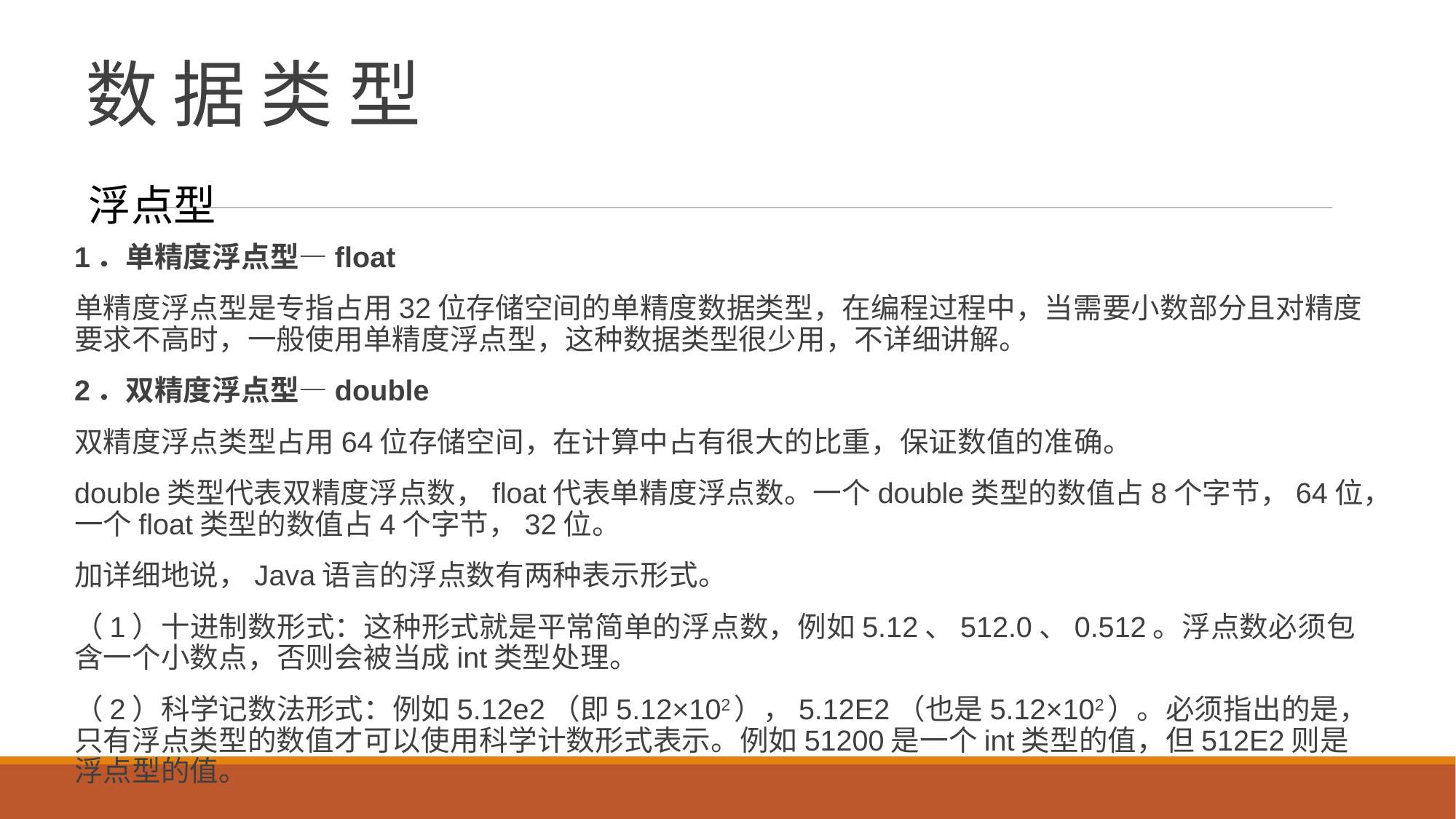

# 数 据 类 型
浮点型
1．单精度浮点型—float
单精度浮点型是专指占用32位存储空间的单精度数据类型，在编程过程中，当需要小数部分且对精度要求不高时，一般使用单精度浮点型，这种数据类型很少用，不详细讲解。
2．双精度浮点型—double
双精度浮点类型占用64位存储空间，在计算中占有很大的比重，保证数值的准确。
double类型代表双精度浮点数，float代表单精度浮点数。一个double类型的数值占8个字节，64位，一个float类型的数值占4个字节，32位。
加详细地说，Java语言的浮点数有两种表示形式。
（1）十进制数形式：这种形式就是平常简单的浮点数，例如5.12、512.0、0.512。浮点数必须包含一个小数点，否则会被当成int类型处理。
（2）科学记数法形式：例如5.12e2（即5.12×102），5.12E2（也是5.12×102）。必须指出的是，只有浮点类型的数值才可以使用科学计数形式表示。例如51200是一个int类型的值，但512E2则是浮点型的值。